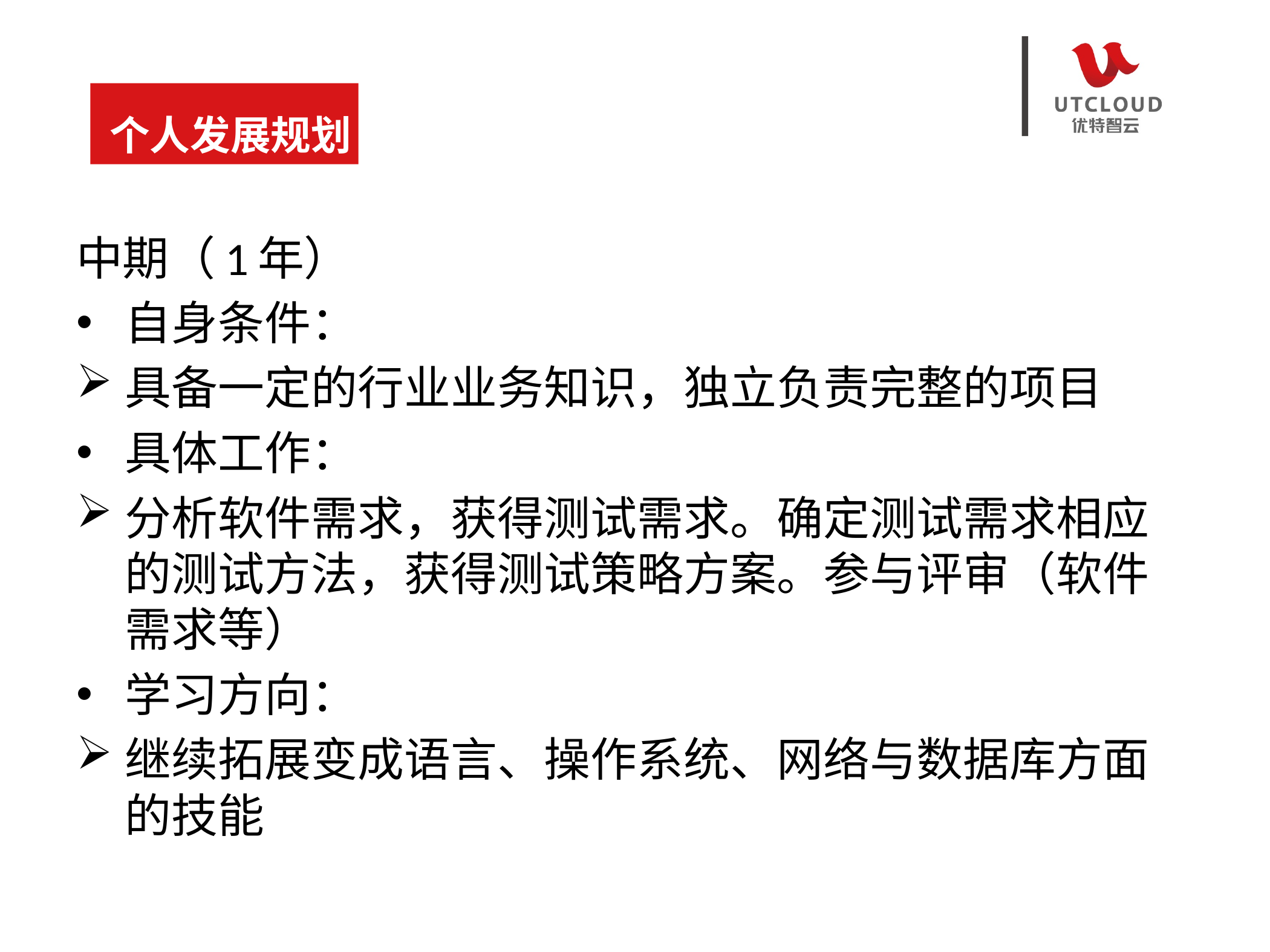

个人发展规划
个人发展规划
个人发展规划
个人发展规划

中期（1年）
自身条件：
具备一定的行业业务知识，独立负责完整的项目
具体工作：
分析软件需求，获得测试需求。确定测试需求相应的测试方法，获得测试策略方案。参与评审（软件需求等）
学习方向：
继续拓展变成语言、操作系统、网络与数据库方面的技能